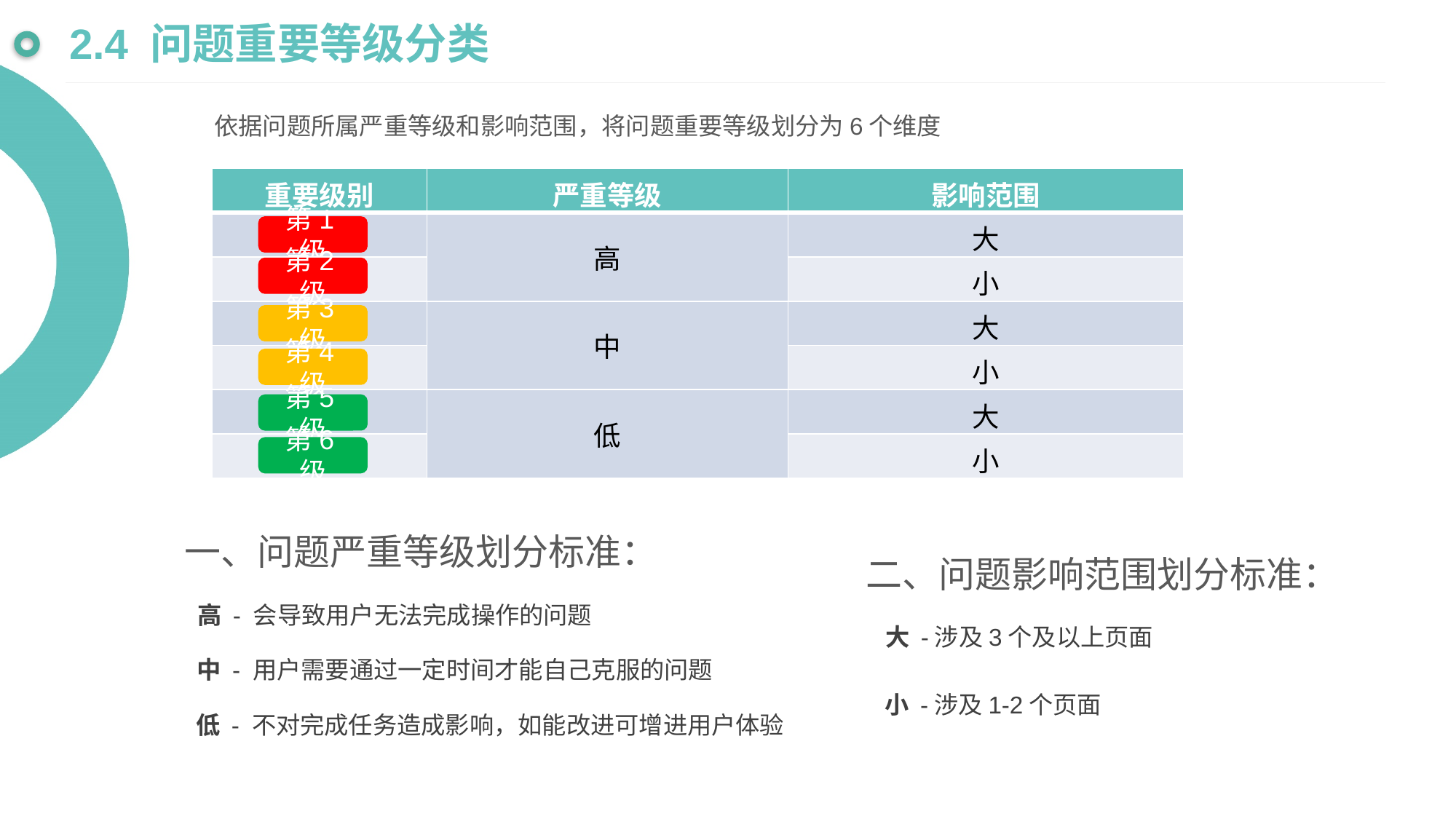

2.4 问题重要等级分类
依据问题所属严重等级和影响范围，将问题重要等级划分为6个维度
| 重要级别 | 严重等级 | 影响范围 |
| --- | --- | --- |
|  | 高 | 大 |
|  |  | 小 |
|  | 中 | 大 |
|  |  | 小 |
|  | 低 | 大 |
|  |  | 小 |
第1级
第2级
3.1 功能
3.2 性能
3.3 体验
第3级
第4级
16
第5级
第6级
    二、问题影响范围划分标准：
     一、问题严重等级划分标准：

高 - 会导致用户无法完成操作的问题
大 -涉及3个及以上页面
中 - 用户需要通过一定时间才能自己克服的问题
小 -涉及1-2个页面
低 - 不对完成任务造成影响，如能改进可增进用户体验